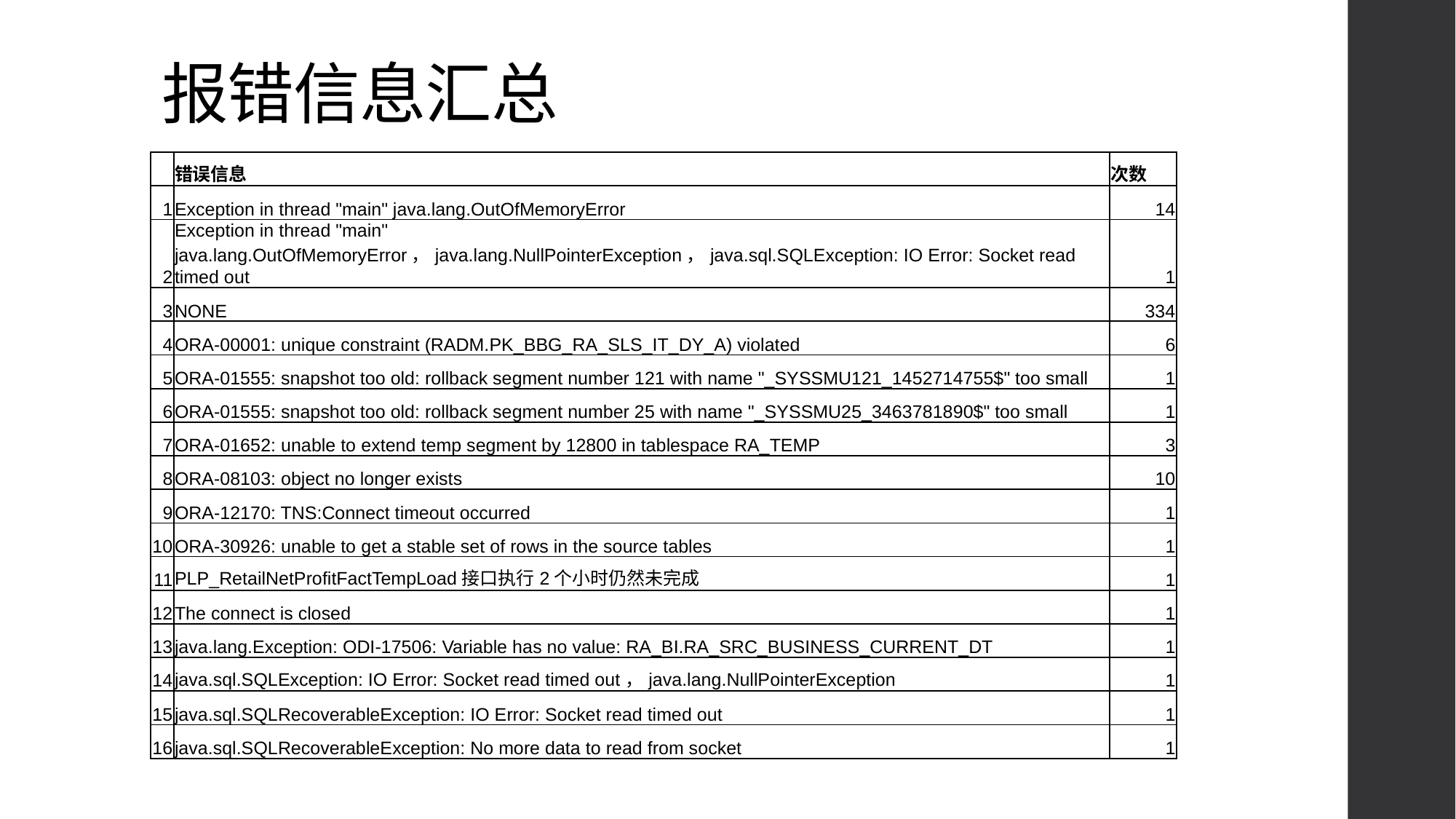

# 报错信息汇总
|  | 错误信息 | 次数 |
| --- | --- | --- |
| 1 | Exception in thread "main" java.lang.OutOfMemoryError | 14 |
| 2 | Exception in thread "main" java.lang.OutOfMemoryError，java.lang.NullPointerException，java.sql.SQLException: IO Error: Socket read timed out | 1 |
| 3 | NONE | 334 |
| 4 | ORA-00001: unique constraint (RADM.PK\_BBG\_RA\_SLS\_IT\_DY\_A) violated | 6 |
| 5 | ORA-01555: snapshot too old: rollback segment number 121 with name "\_SYSSMU121\_1452714755$" too small | 1 |
| 6 | ORA-01555: snapshot too old: rollback segment number 25 with name "\_SYSSMU25\_3463781890$" too small | 1 |
| 7 | ORA-01652: unable to extend temp segment by 12800 in tablespace RA\_TEMP | 3 |
| 8 | ORA-08103: object no longer exists | 10 |
| 9 | ORA-12170: TNS:Connect timeout occurred | 1 |
| 10 | ORA-30926: unable to get a stable set of rows in the source tables | 1 |
| 11 | PLP\_RetailNetProfitFactTempLoad接口执行2个小时仍然未完成 | 1 |
| 12 | The connect is closed | 1 |
| 13 | java.lang.Exception: ODI-17506: Variable has no value: RA\_BI.RA\_SRC\_BUSINESS\_CURRENT\_DT | 1 |
| 14 | java.sql.SQLException: IO Error: Socket read timed out，java.lang.NullPointerException | 1 |
| 15 | java.sql.SQLRecoverableException: IO Error: Socket read timed out | 1 |
| 16 | java.sql.SQLRecoverableException: No more data to read from socket | 1 |